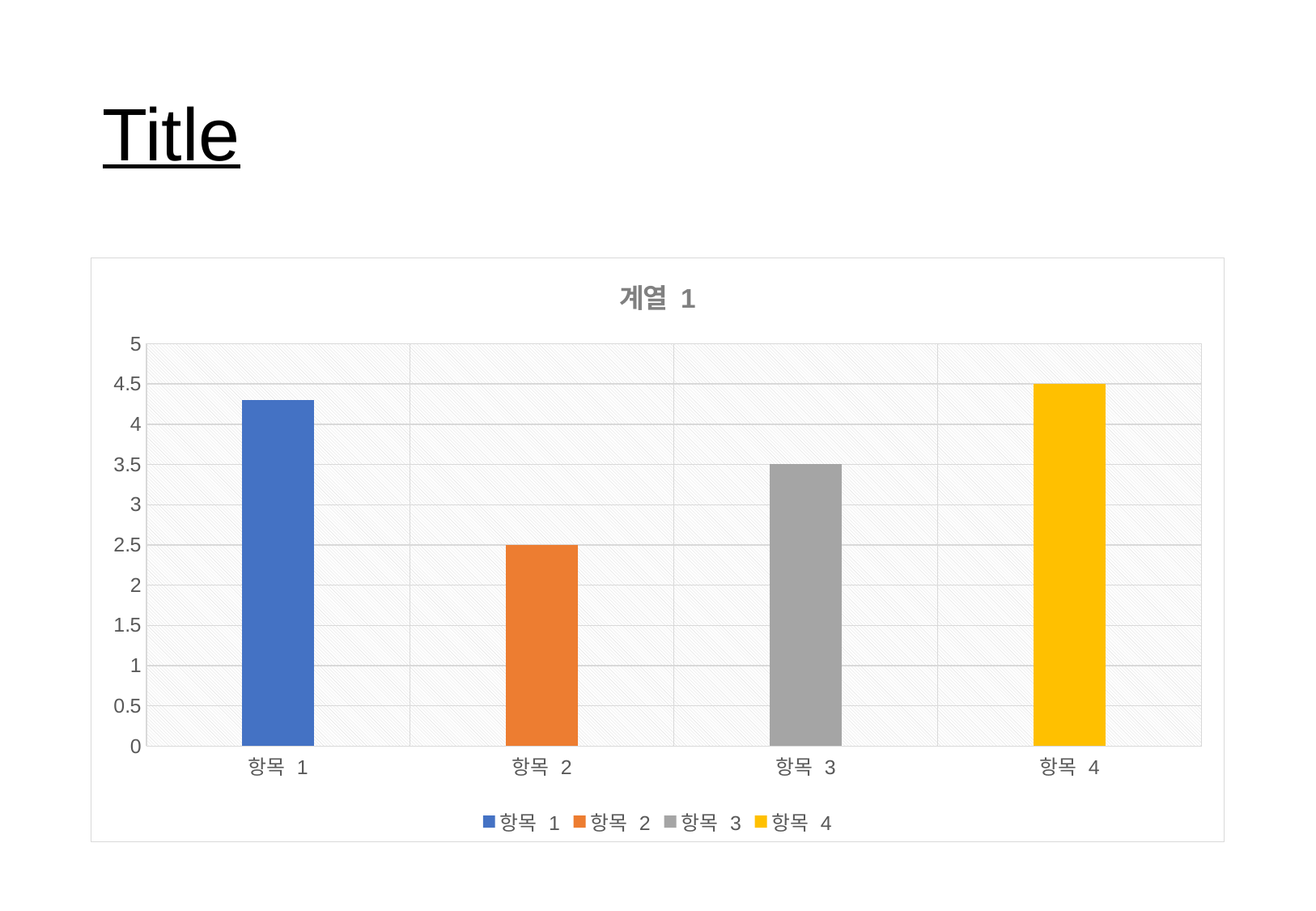

# Title

### Chart:

| Category | 계열 1 |
|---|---|
| 항목 1 | 4.3 |
| 항목 2 | 2.5 |
| 항목 3 | 3.5 |
| 항목 4 | 4.5 |